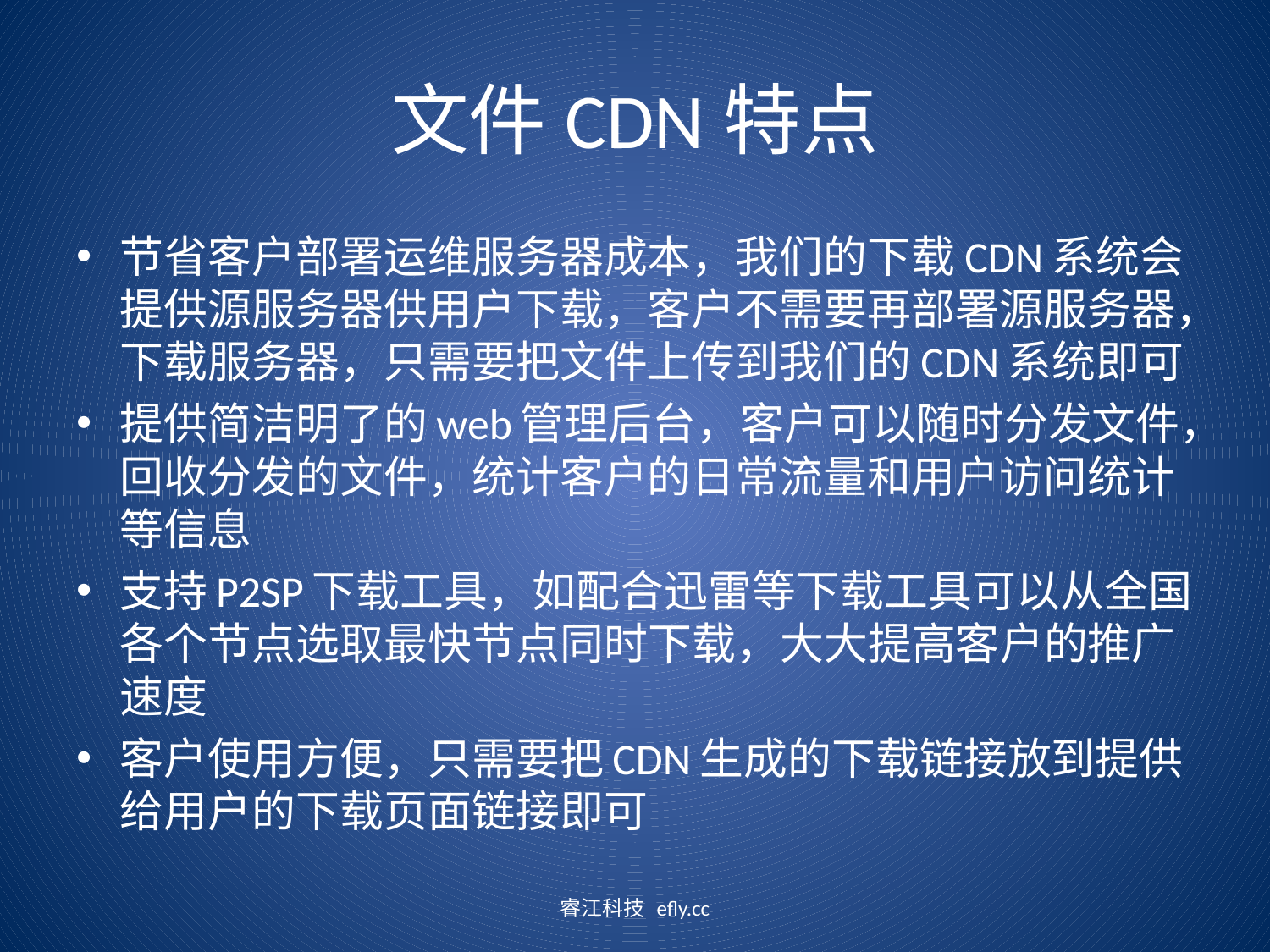

# 文件CDN特点
节省客户部署运维服务器成本，我们的下载CDN系统会提供源服务器供用户下载，客户不需要再部署源服务器，下载服务器，只需要把文件上传到我们的CDN系统即可
提供简洁明了的web管理后台，客户可以随时分发文件，回收分发的文件，统计客户的日常流量和用户访问统计等信息
支持P2SP下载工具，如配合迅雷等下载工具可以从全国各个节点选取最快节点同时下载，大大提高客户的推广速度
客户使用方便，只需要把CDN生成的下载链接放到提供给用户的下载页面链接即可
睿江科技 efly.cc